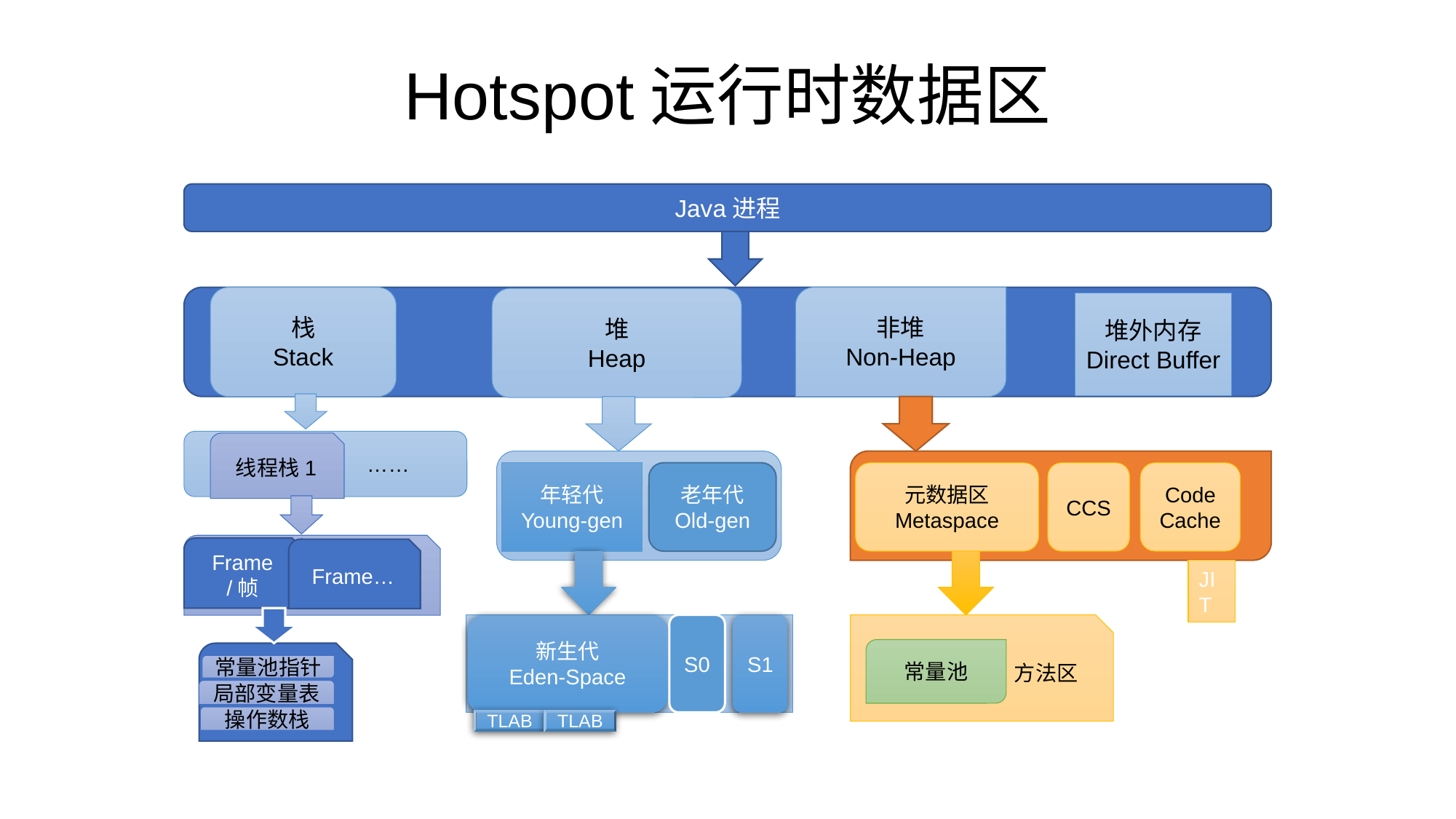

# Hotspot运行时数据区
Java进程

栈
Stack
非堆
Non-Heap

堆
Heap

                     ……
线程栈1

年轻代
Young-gen
老年代
Old-gen
元数据区
Metaspace
CCS
Code Cache

Frame
/帧
Frame…

JIT

                            方法区

S0
S1
新生代
Eden-Space
常量池

常量池指针
局部变量表
操作数栈
TLAB
TLAB
堆外内存
Direct Buffer